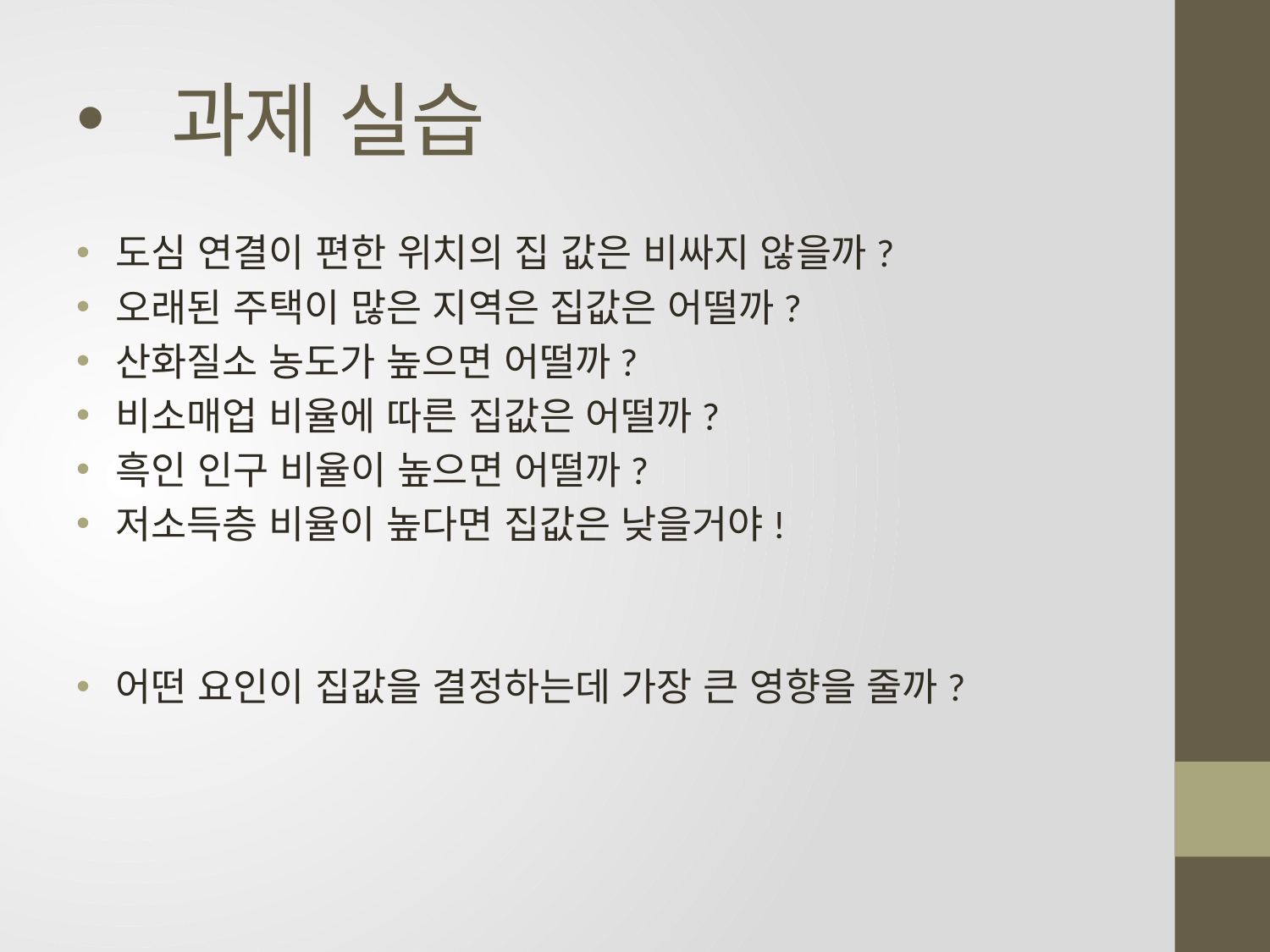

# 과제 실습
도심 연결이 편한 위치의 집 값은 비싸지 않을까?
오래된 주택이 많은 지역은 집값은 어떨까?
산화질소 농도가 높으면 어떨까?
비소매업 비율에 따른 집값은 어떨까?
흑인 인구 비율이 높으면 어떨까?
저소득층 비율이 높다면 집값은 낮을거야!

어떤 요인이 집값을 결정하는데 가장 큰 영향을 줄까?